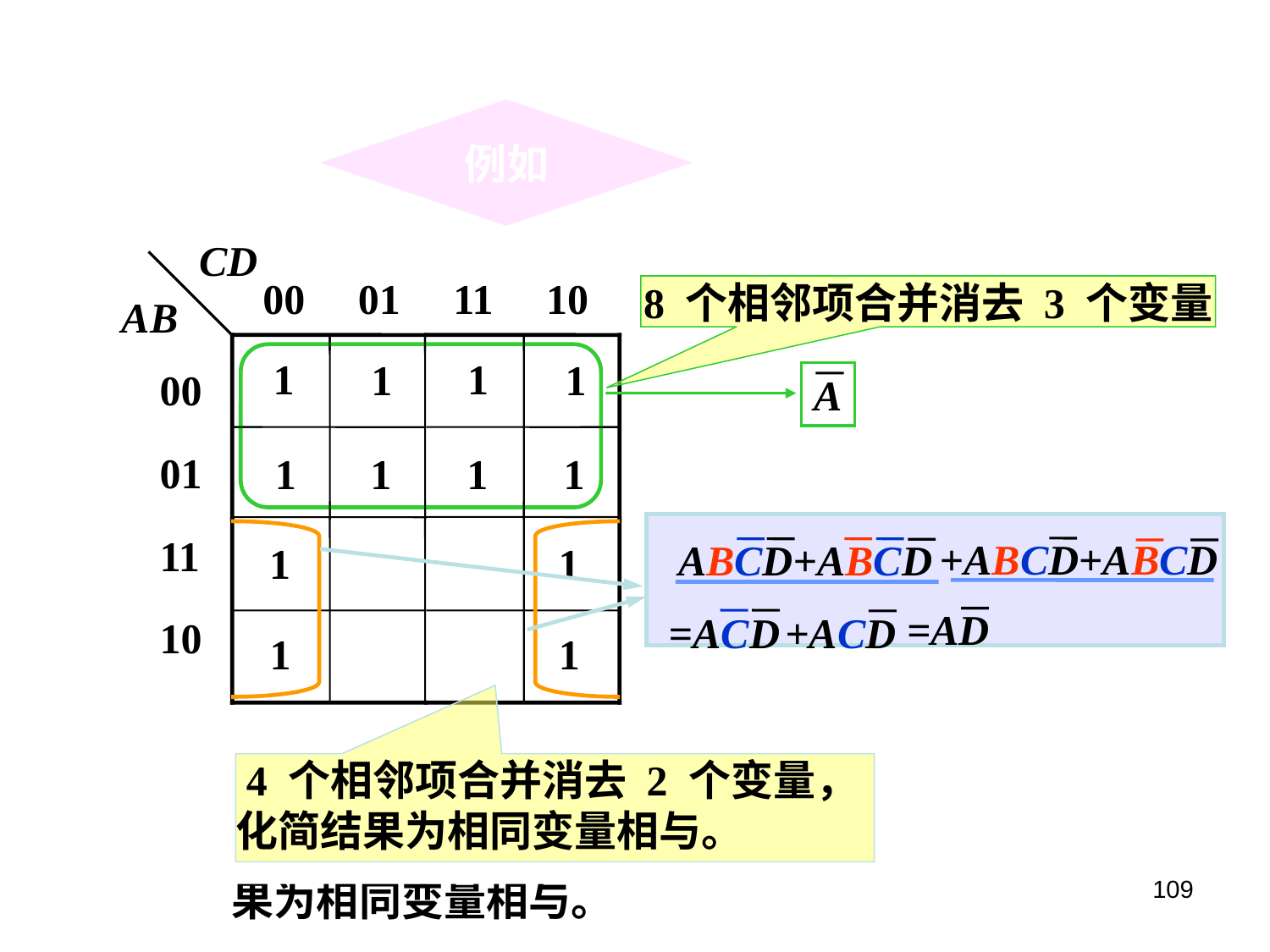

例如
CD

00     01     11     10
AB

00
01
11
10

 1
 1
例如
CD

00     01     11     10
AB

00
01
11
10

ABCD+ABCD=ABD

  1
  1
  1
  1
 2 个相邻项合并消去
 1 个变量，化简结果为相同变量相与。
例如
CD

00     01     11     10
AB

00
01
11
10

 1
 1

8 个相邻项合并消去 3 个变量

 1
 1
 1
 1

 1
 1

 1
 1
A

ABCD+ABCD=ABD

   ABCD+ABCD

+ABCD+ABCD

=AD

+ACD

=ACD

 2 个相邻项合并消去
 1 个变量，化简结果为相同变量相与。
 4 个相邻项合并消去 2 个变量，
化简结果为相同变量相与。
109